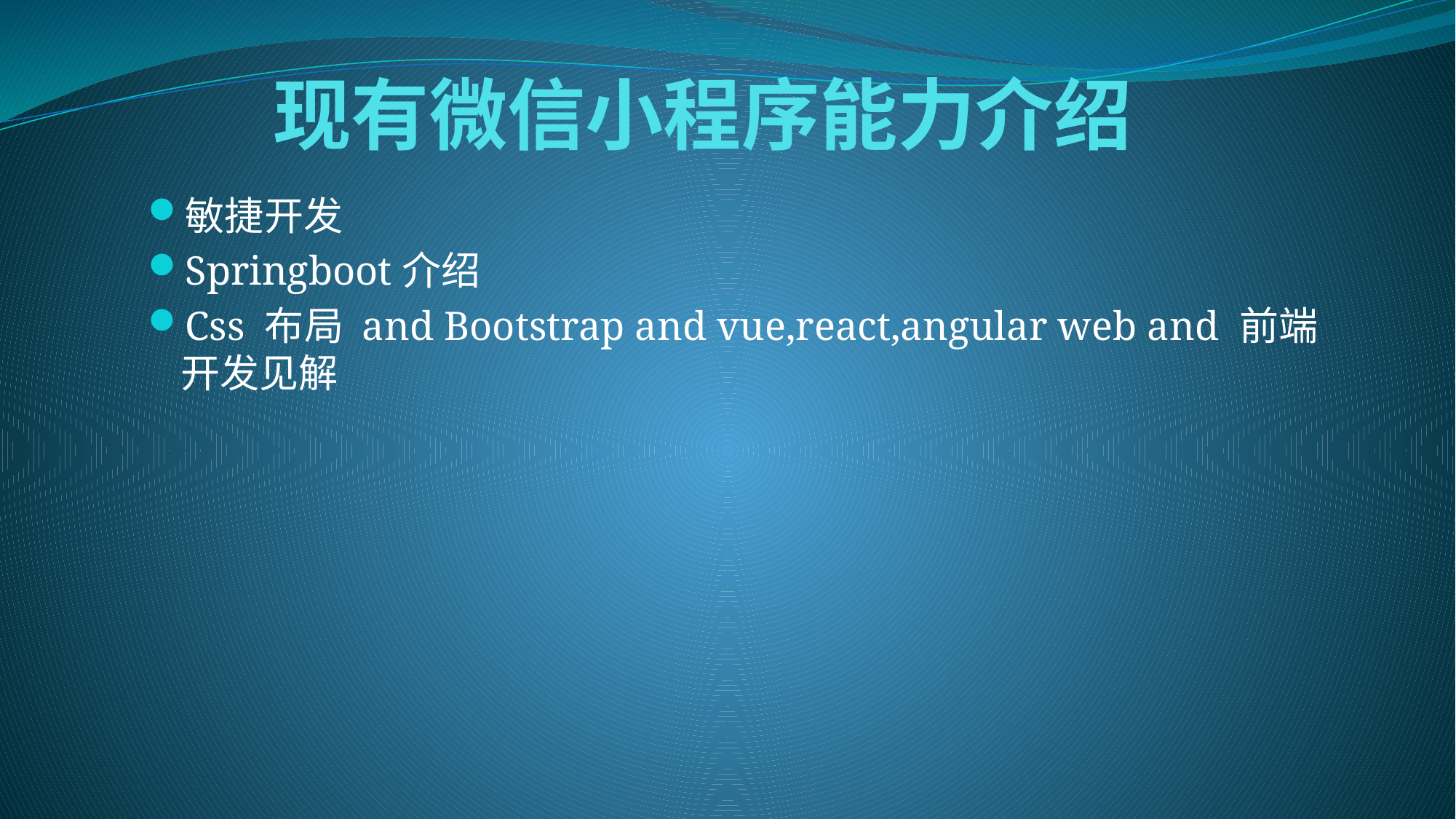

# 现有微信小程序能力介绍
敏捷开发
Springboot介绍
Css 布局 and Bootstrap and vue,react,angular web and 前端开发见解